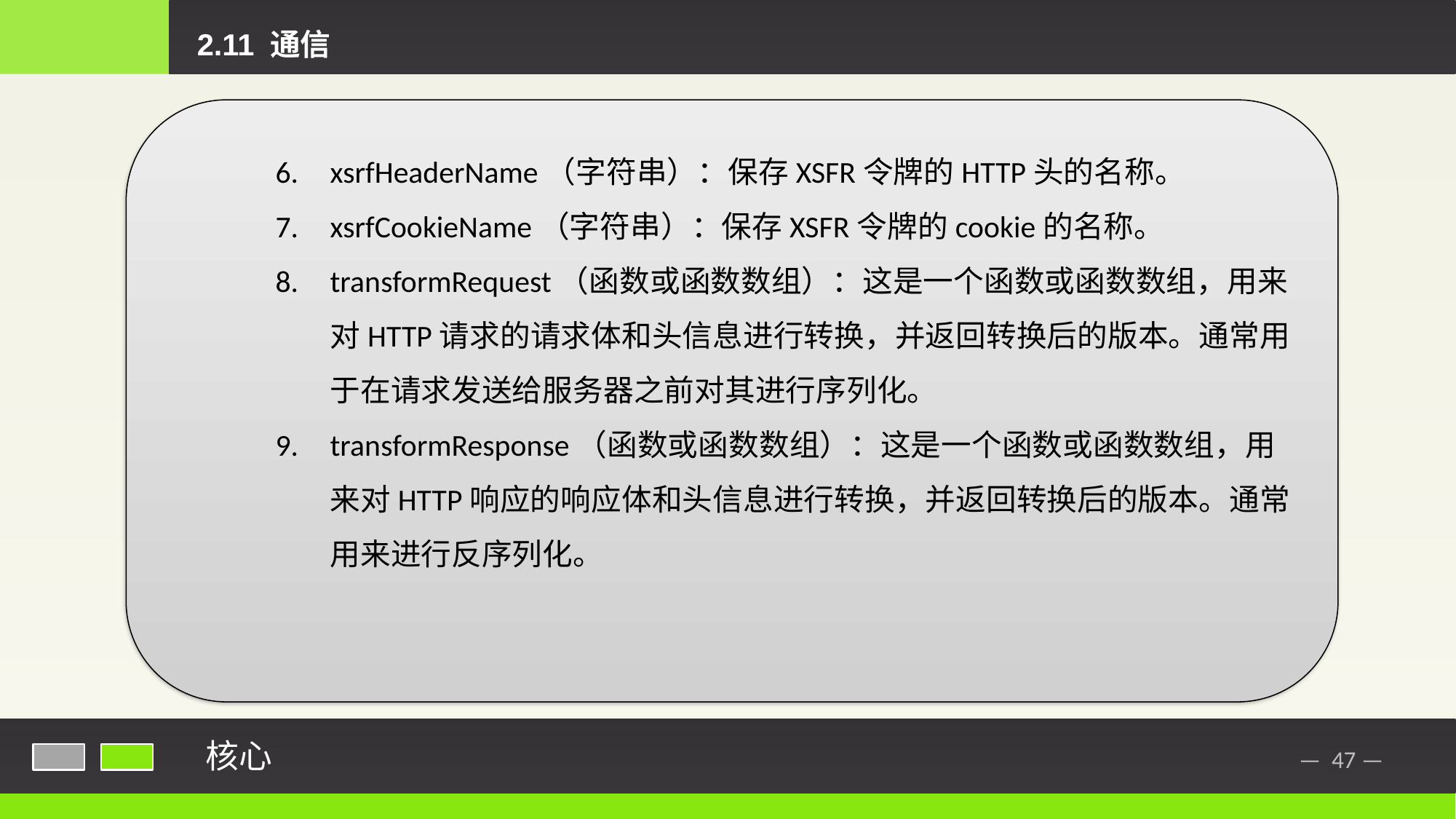

2.11 通信
xsrfHeaderName（字符串）：保存XSFR令牌的HTTP头的名称。
xsrfCookieName（字符串）：保存XSFR令牌的cookie的名称。
transformRequest（函数或函数数组）：这是一个函数或函数数组，用来对HTTP请求的请求体和头信息进行转换，并返回转换后的版本。通常用于在请求发送给服务器之前对其进行序列化。
transformResponse（函数或函数数组）：这是一个函数或函数数组，用来对HTTP响应的响应体和头信息进行转换，并返回转换后的版本。通常用来进行反序列化。